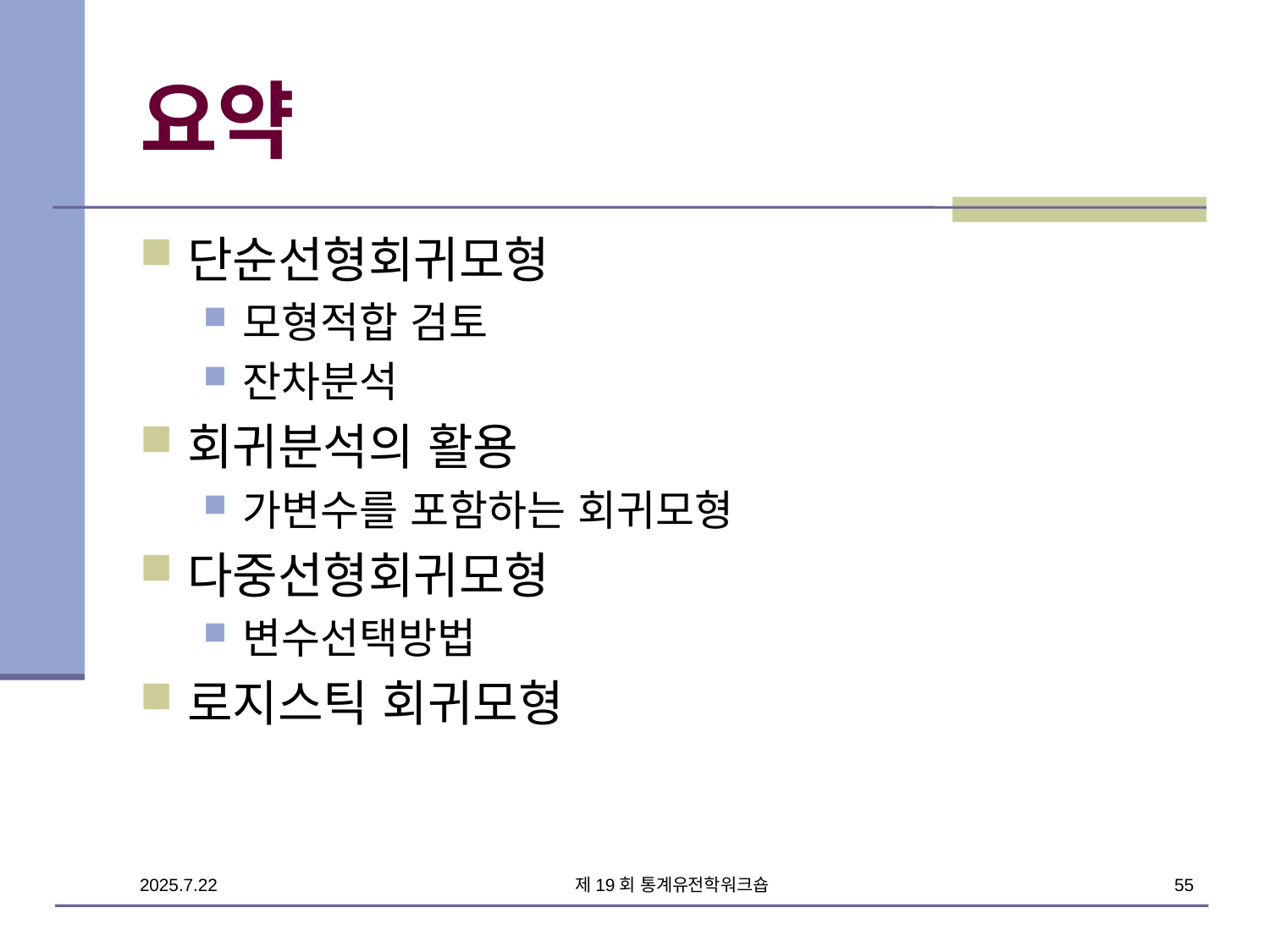

# 요약
단순선형회귀모형
모형적합 검토
잔차분석
회귀분석의 활용
가변수를 포함하는 회귀모형
다중선형회귀모형
변수선택방법
로지스틱 회귀모형

제19회 통계유전학워크숍
55
2025.7.22